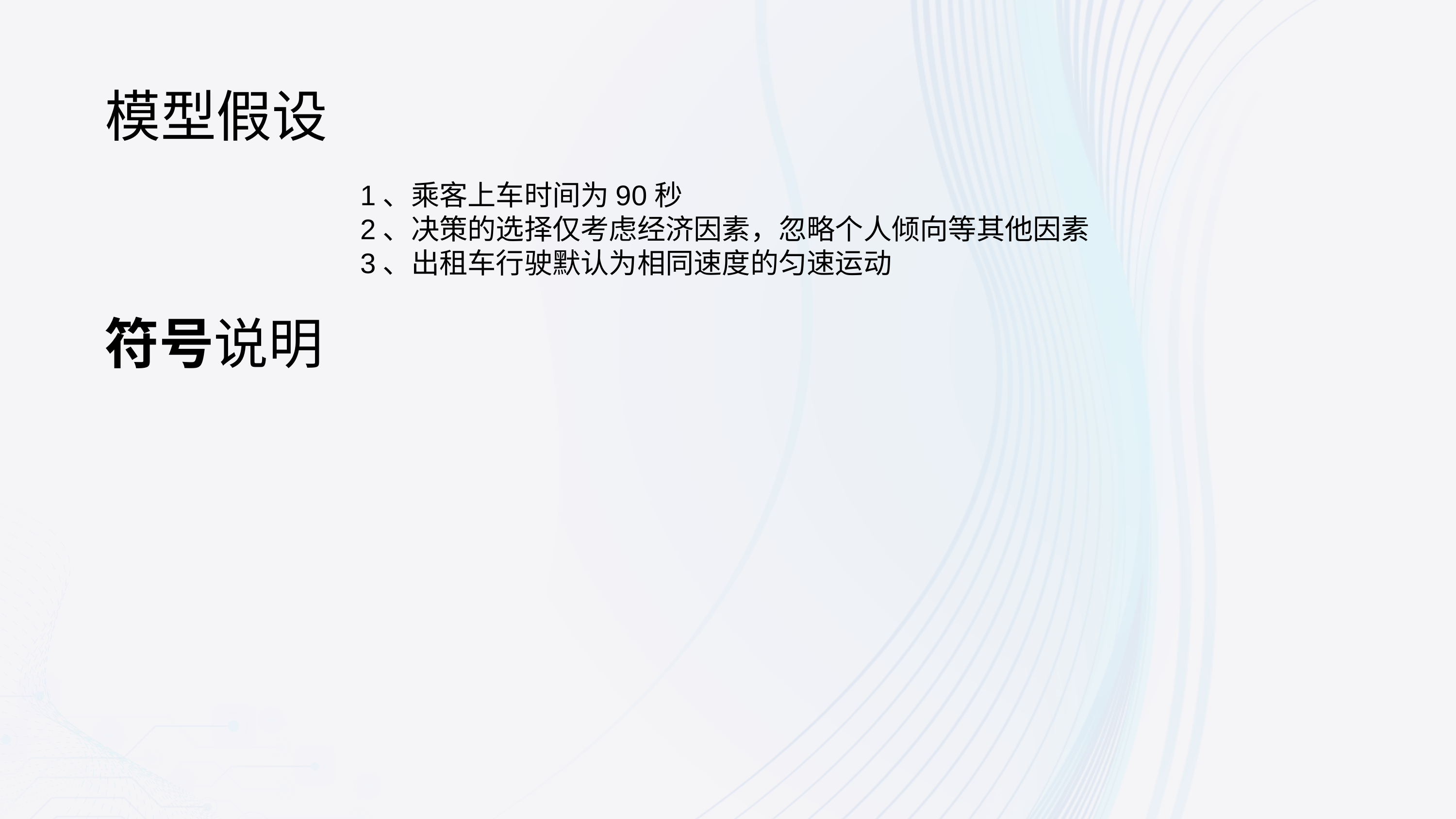

模型假设
1、乘客上车时间为90秒
2、决策的选择仅考虑经济因素，忽略个人倾向等其他因素
3、出租车行驶默认为相同速度的匀速运动

# 符号说明